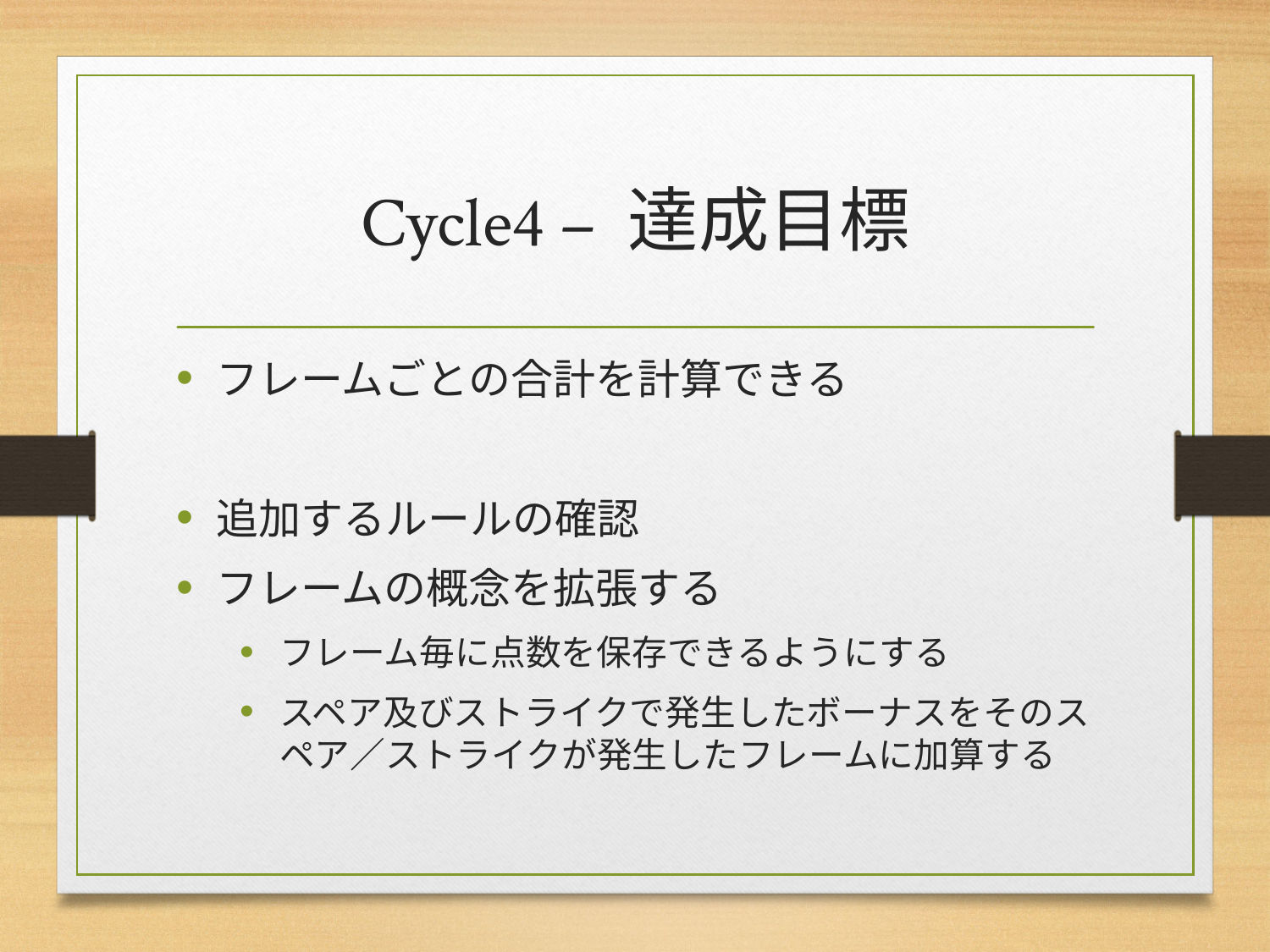

# Cycle4 – 達成目標
フレームごとの合計を計算できる

追加するルールの確認
フレームの概念を拡張する
フレーム毎に点数を保存できるようにする
スペア及びストライクで発生したボーナスをそのスペア／ストライクが発生したフレームに加算する